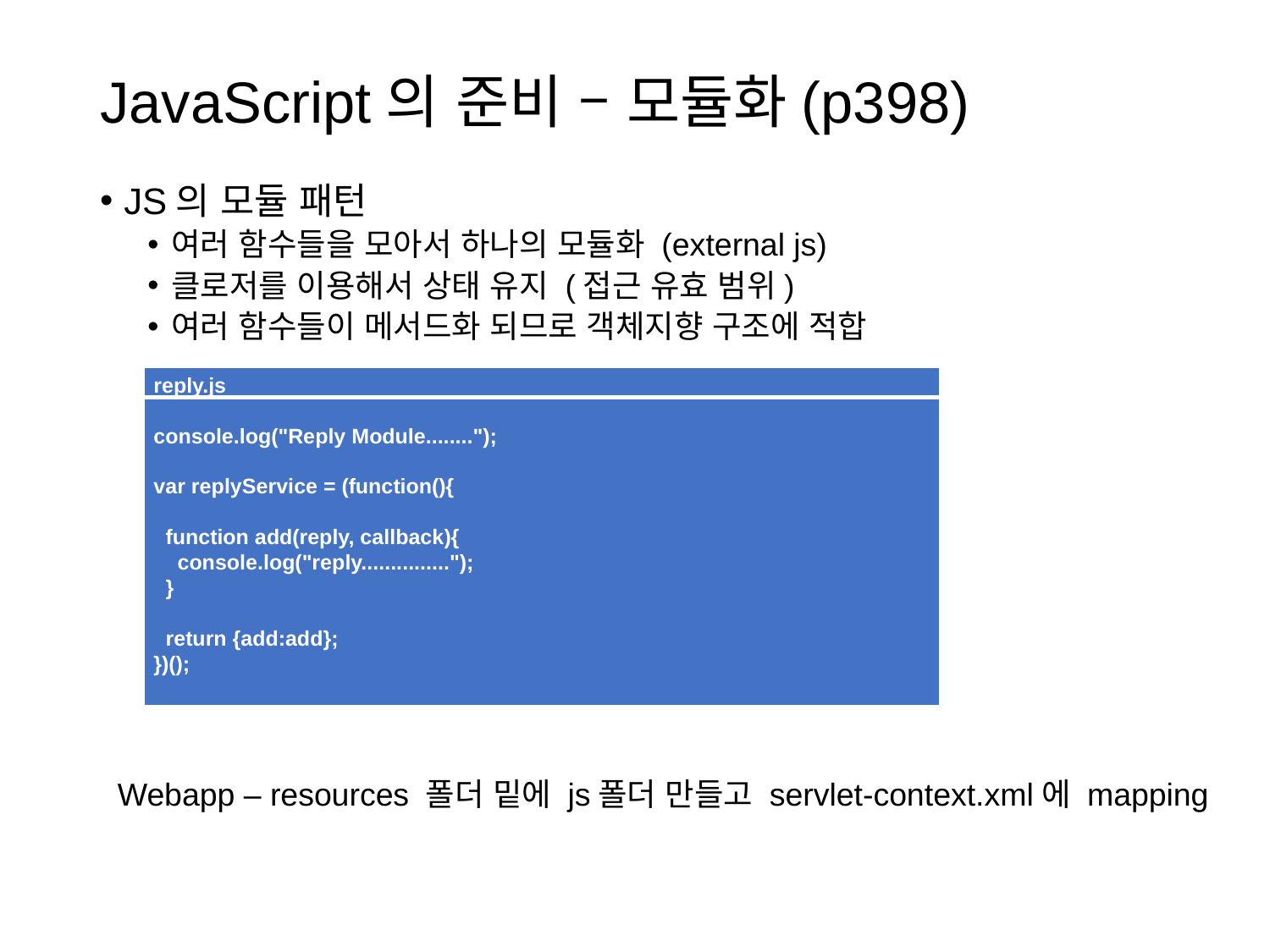

# JavaScript의 준비 – 모듈화(p398)
JS의 모듈 패턴
여러 함수들을 모아서 하나의 모듈화 (external js)
클로저를 이용해서 상태 유지 (접근 유효 범위)
여러 함수들이 메서드화 되므로 객체지향 구조에 적합
| reply.js |
| --- |
| console.log("Reply Module........");   var replyService = (function(){ function add(reply, callback){ console.log("reply..............."); } return {add:add}; })(); |
Webapp – resources 폴더 밑에 js폴더 만들고 servlet-context.xml에 mapping